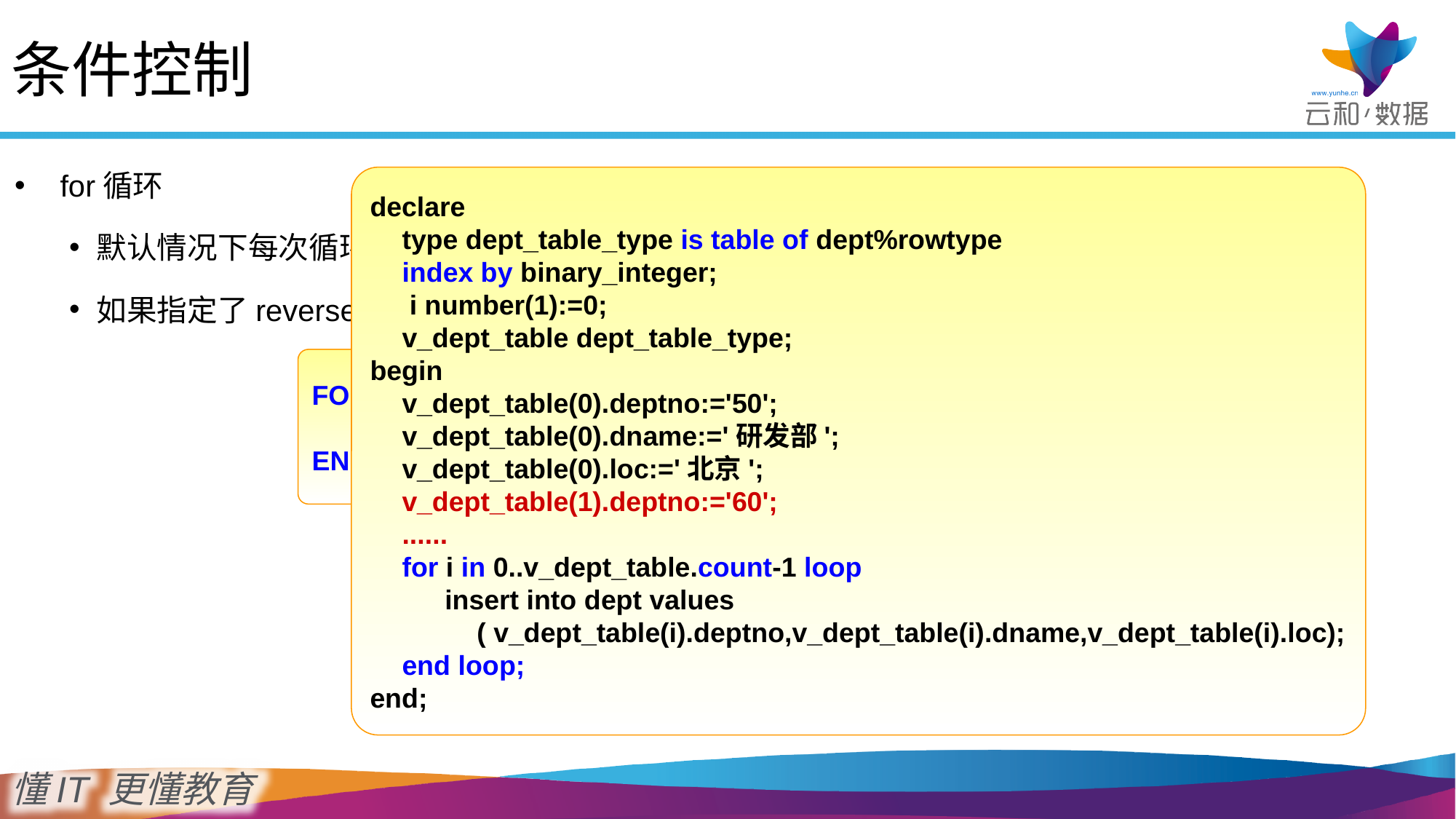

条件控制
for循环
默认情况下每次循环，控制变量会自动增加1；
如果指定了reverse选项，则每次循环变量自动减少1。
declare
  	type dept_table_type is table of dept%rowtype
  	index by binary_integer;
 	 i number(1):=0;
  	v_dept_table dept_table_type;
begin
  	v_dept_table(0).deptno:='50';
  	v_dept_table(0).dname:='研发部';
  	v_dept_table(0).loc:='北京';
  	v_dept_table(1).deptno:='60';
  	......
  	for i in 0..v_dept_table.count-1 loop
   		insert into dept values
			( v_dept_table(i).deptno,v_dept_table(i).dname,v_dept_table(i).loc);
    	end loop;
end;
FOR 循环变量 in [REVERSE] 初值表达式..终值表达式 LOOP
	语句段;
END LOOP;
21